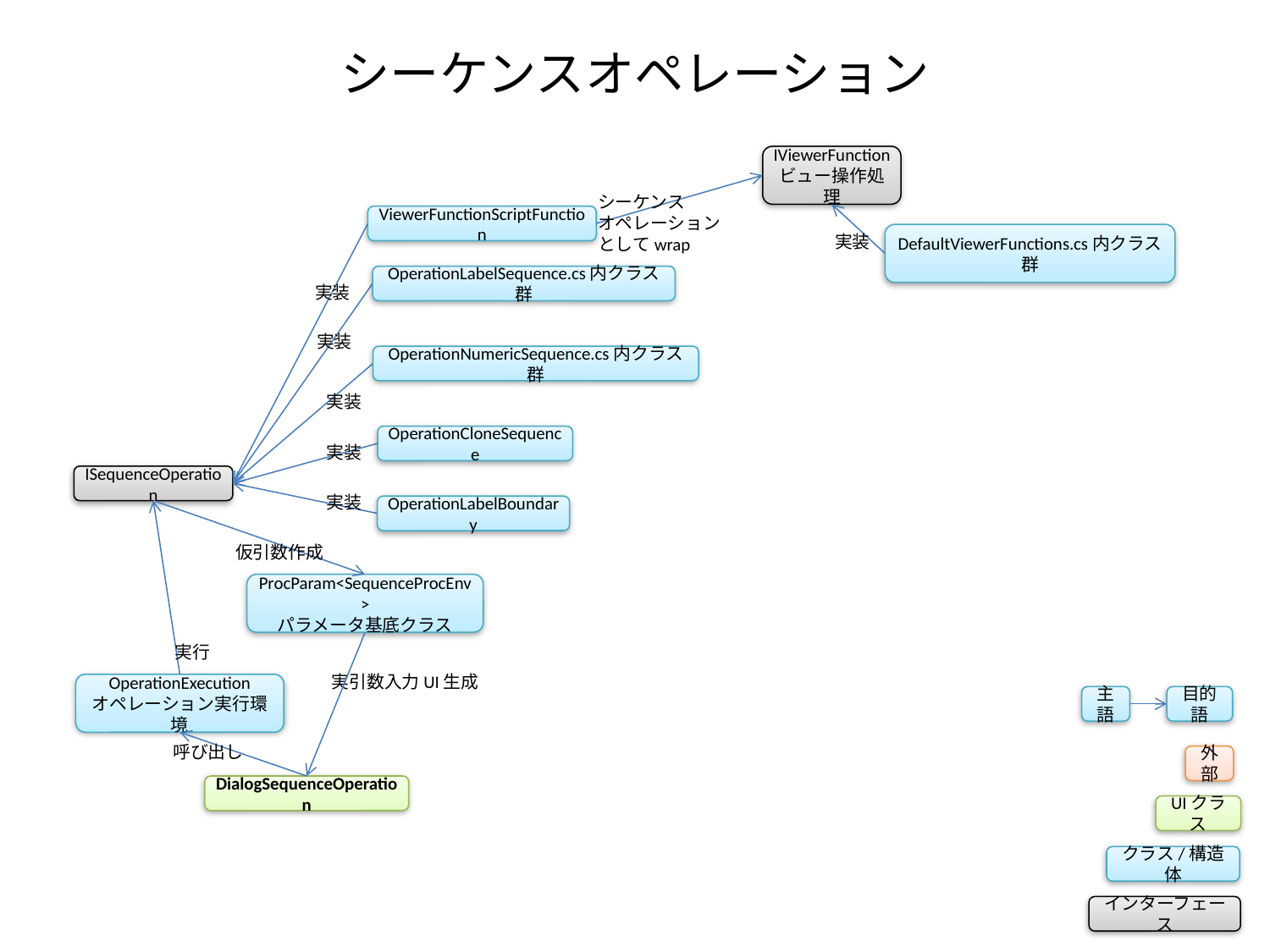

# シーケンスオペレーション
IViewerFunction
ビュー操作処理
シーケンス
オペレーション
としてwrap
ViewerFunctionScriptFunction
実装
DefaultViewerFunctions.cs内クラス群
OperationLabelSequence.cs内クラス群
実装
実装
OperationNumericSequence.cs内クラス群
実装
OperationCloneSequence
実装
ISequenceOperation
実装
OperationLabelBoundary
仮引数作成
ProcParam<SequenceProcEnv>
パラメータ基底クラス
実行
実引数入力UI生成
OperationExecution
オペレーション実行環境
主語
目的語
呼び出し
外部
DialogSequenceOperation
UIクラス
クラス/構造体
インターフェース